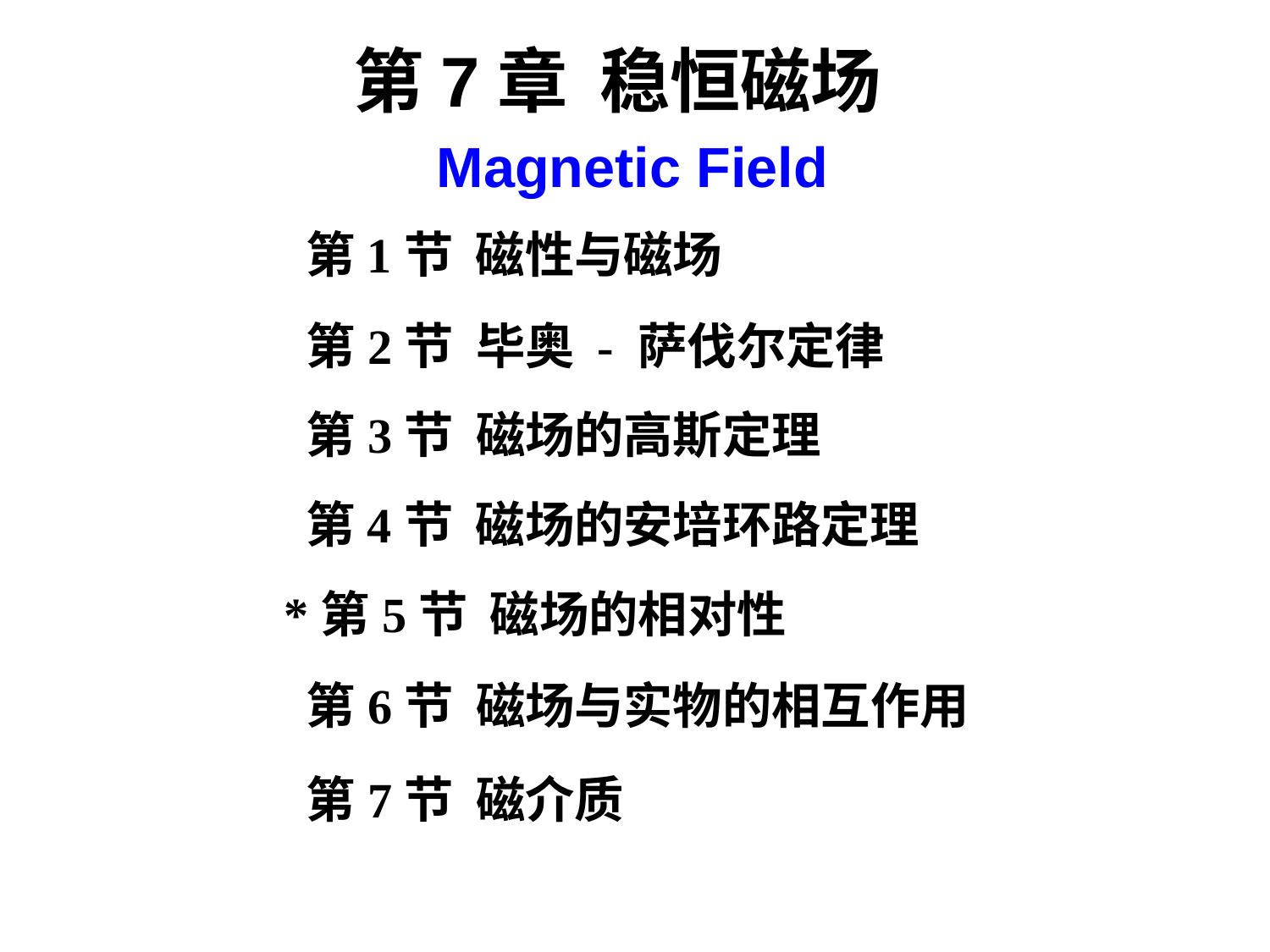

第7章  稳恒磁场
Magnetic Field
第1节  磁性与磁场
第2节  毕奥 - 萨伐尔定律
第3节  磁场的高斯定理
第4节  磁场的安培环路定理
*第5节  磁场的相对性
第6节  磁场与实物的相互作用
第7节  磁介质
2